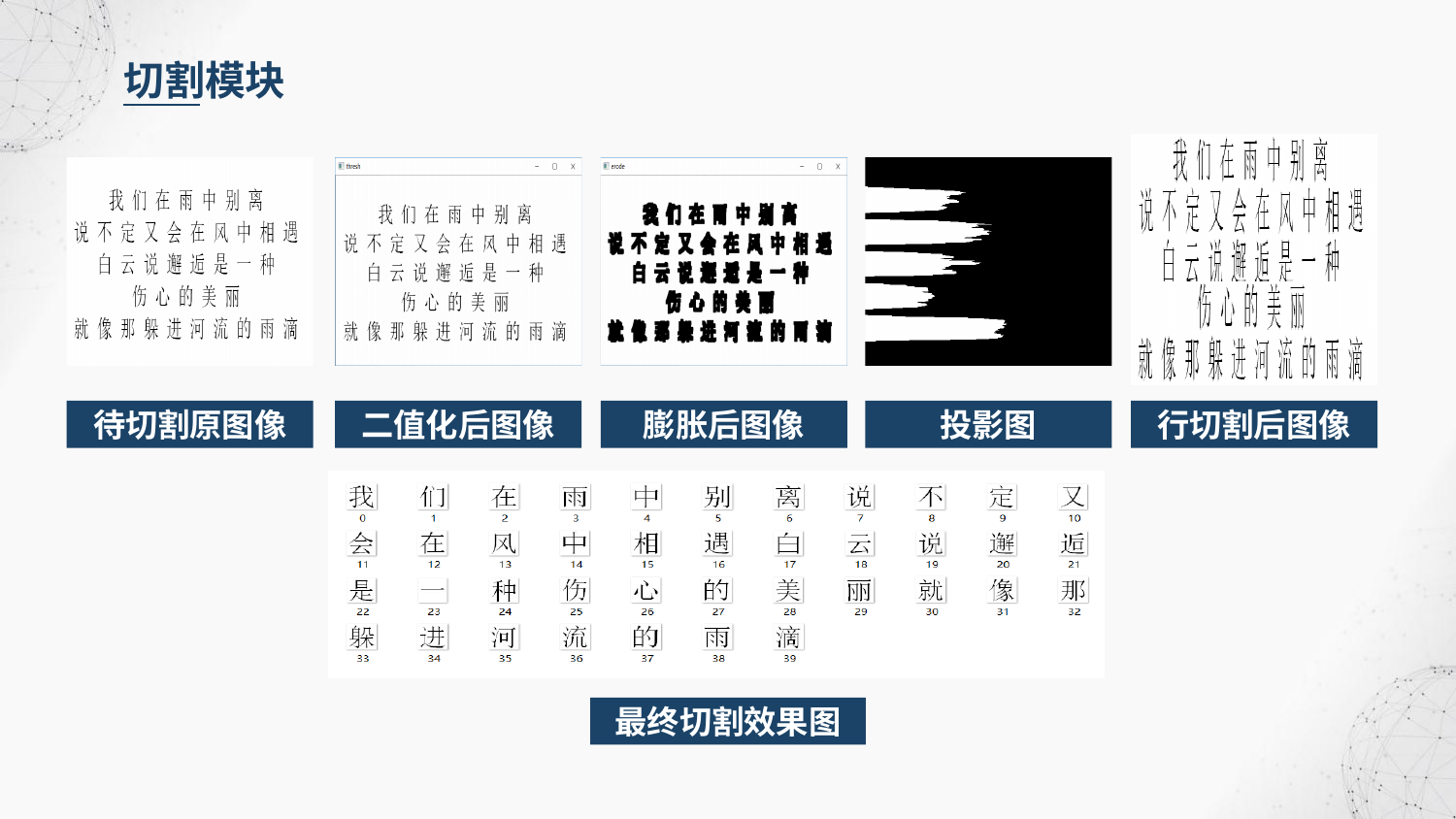

切割模块

待切割原图像
二值化后图像
膨胀后图像
投影图
行切割后图像

最终切割效果图